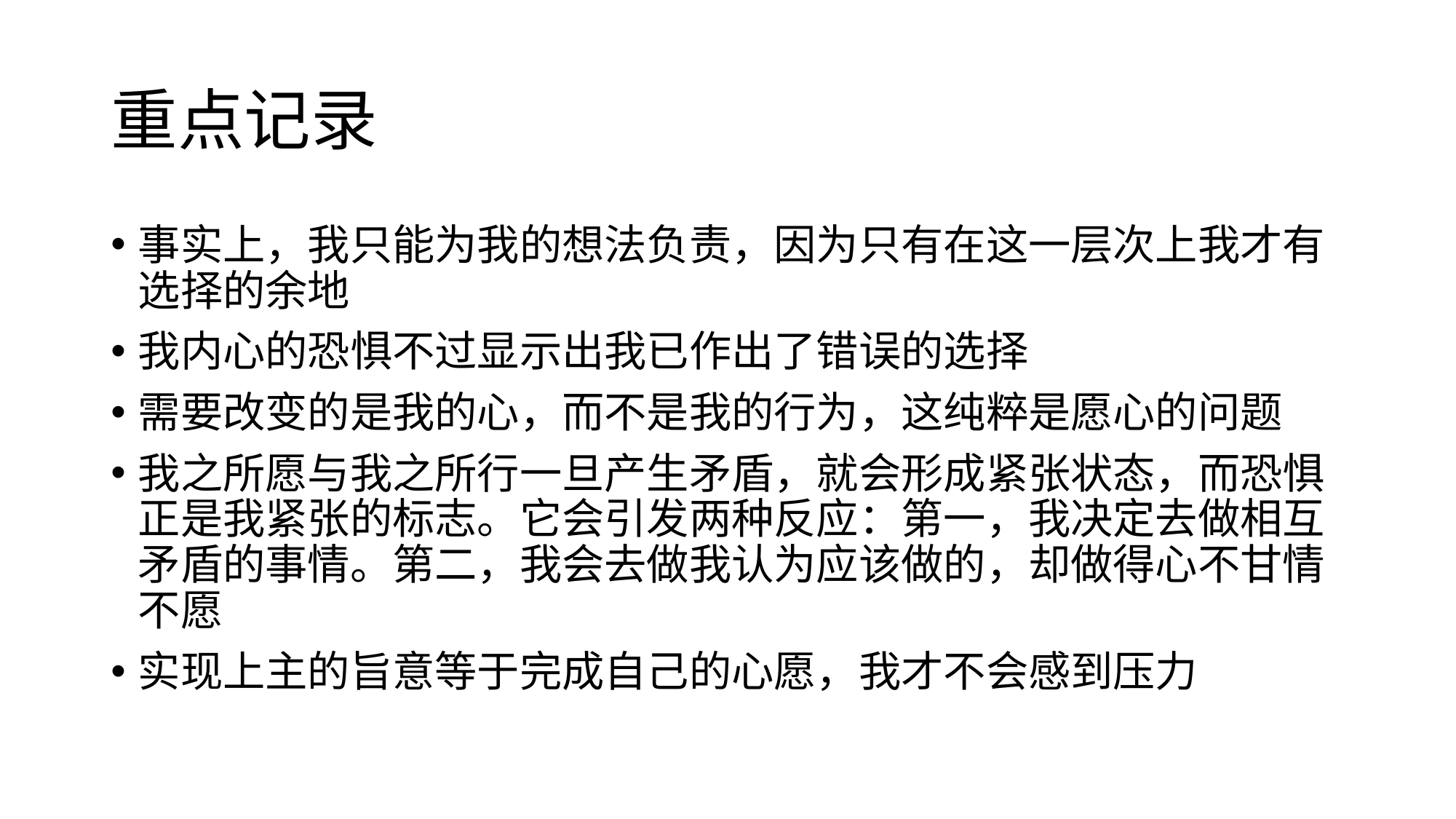

# 重点记录
事实上，我只能为我的想法负责，因为只有在这一层次上我才有选择的余地
我内心的恐惧不过显示出我已作出了错误的选择
需要改变的是我的心，而不是我的行为，这纯粹是愿心的问题
我之所愿与我之所行一旦产生矛盾，就会形成紧张状态，而恐惧正是我紧张的标志。它会引发两种反应：第一，我决定去做相互矛盾的事情。第二，我会去做我认为应该做的，却做得心不甘情不愿
实现上主的旨意等于完成自己的心愿，我才不会感到压力